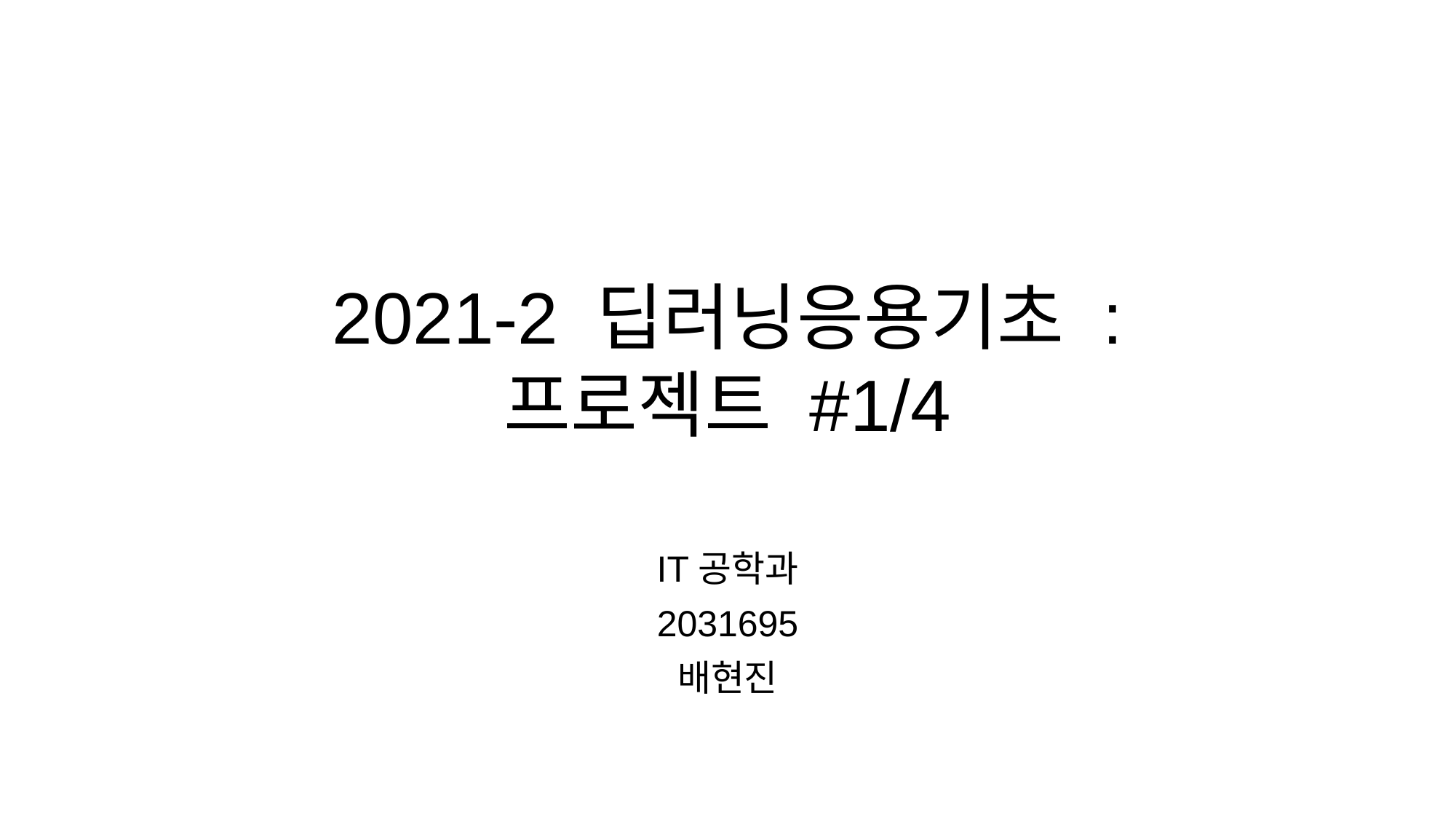

# 2021-2 딥러닝응용기초 : 프로젝트 #1/4
IT공학과
2031695
배현진